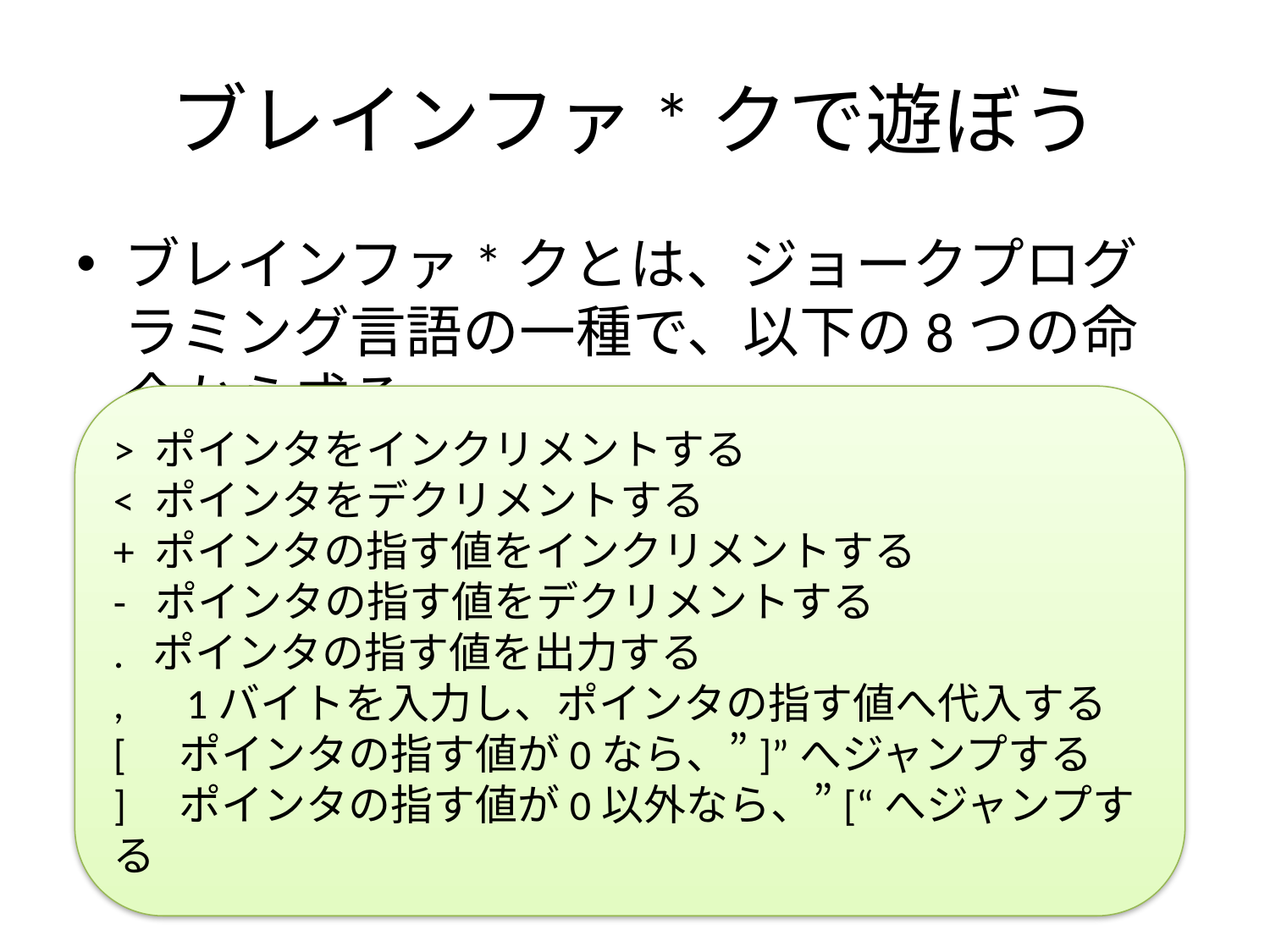

# ブレインファ*クで遊ぼう
ブレインファ*クとは、ジョークプログラミング言語の一種で、以下の8つの命令から成る

> ポインタをインクリメントする
< ポインタをデクリメントする
+ ポインタの指す値をインクリメントする
-  ポインタの指す値をデクリメントする
.  ポインタの指す値を出力する
,　1バイトを入力し、ポインタの指す値へ代入する
[　ポインタの指す値が0なら、”]”へジャンプする
]　ポインタの指す値が0以外なら、”[“へジャンプする